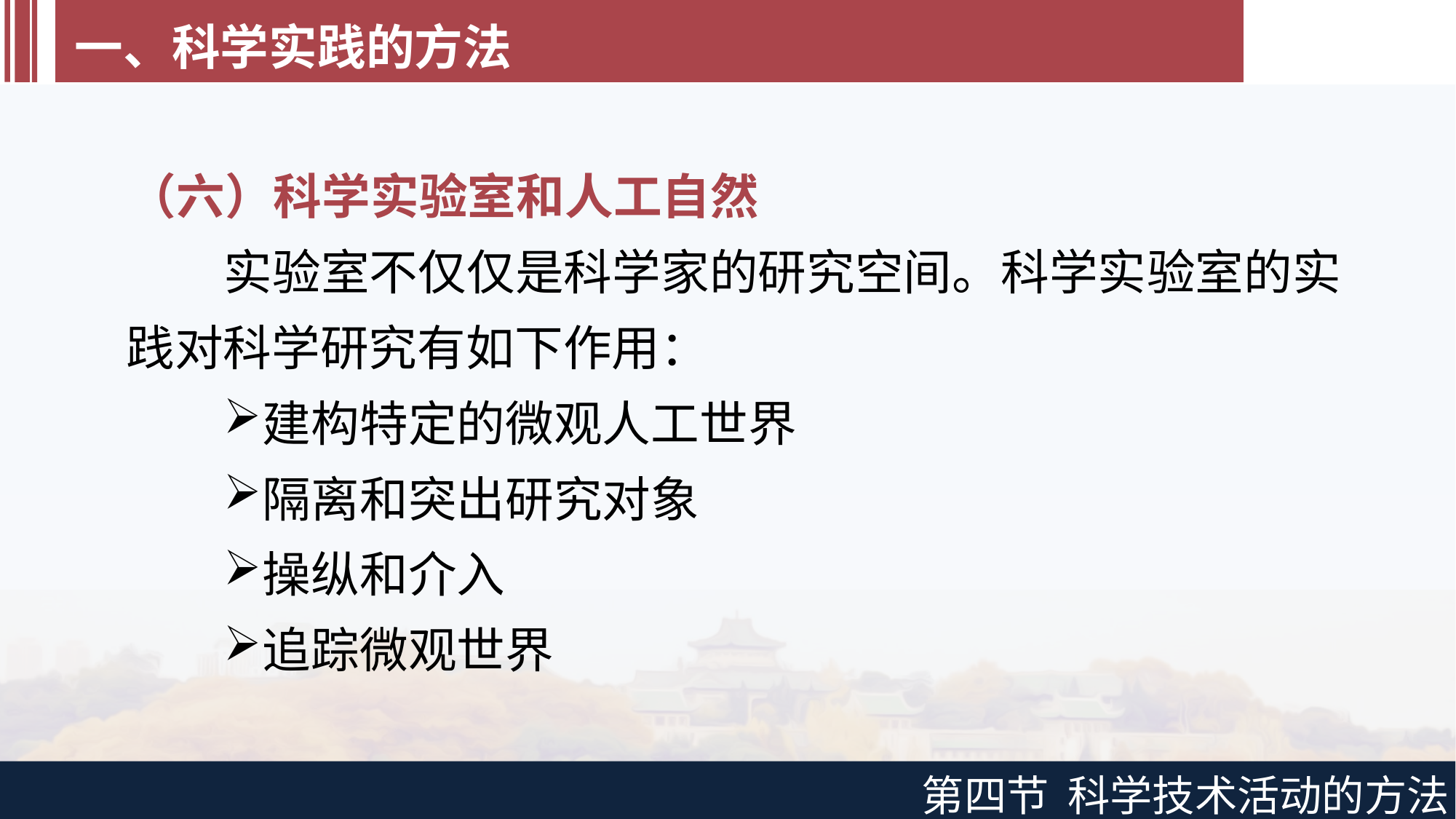

一、科学实践的方法
（六）科学实验室和人工自然
实验室不仅仅是科学家的研究空间。科学实验室的实践对科学研究有如下作用：
建构特定的微观人工世界
隔离和突出研究对象
操纵和介入
追踪微观世界
第四节  科学技术活动的方法